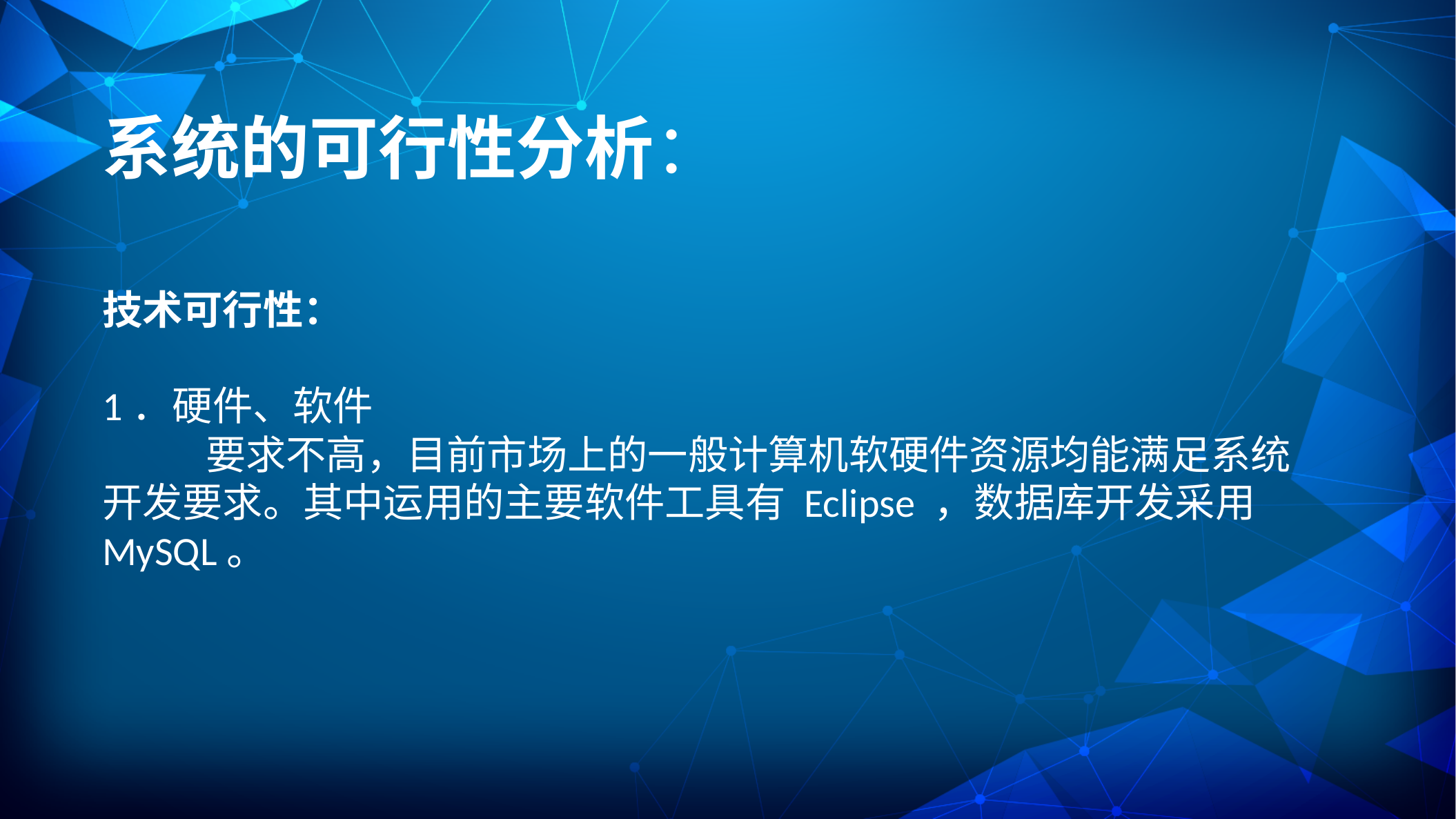

系统的可行性分析：

技术可行性：

1．硬件、软件
	要求不高，目前市场上的一般计算机软硬件资源均能满足系统开发要求。其中运用的主要软件工具有 Eclipse ，数据库开发采用MySQL。